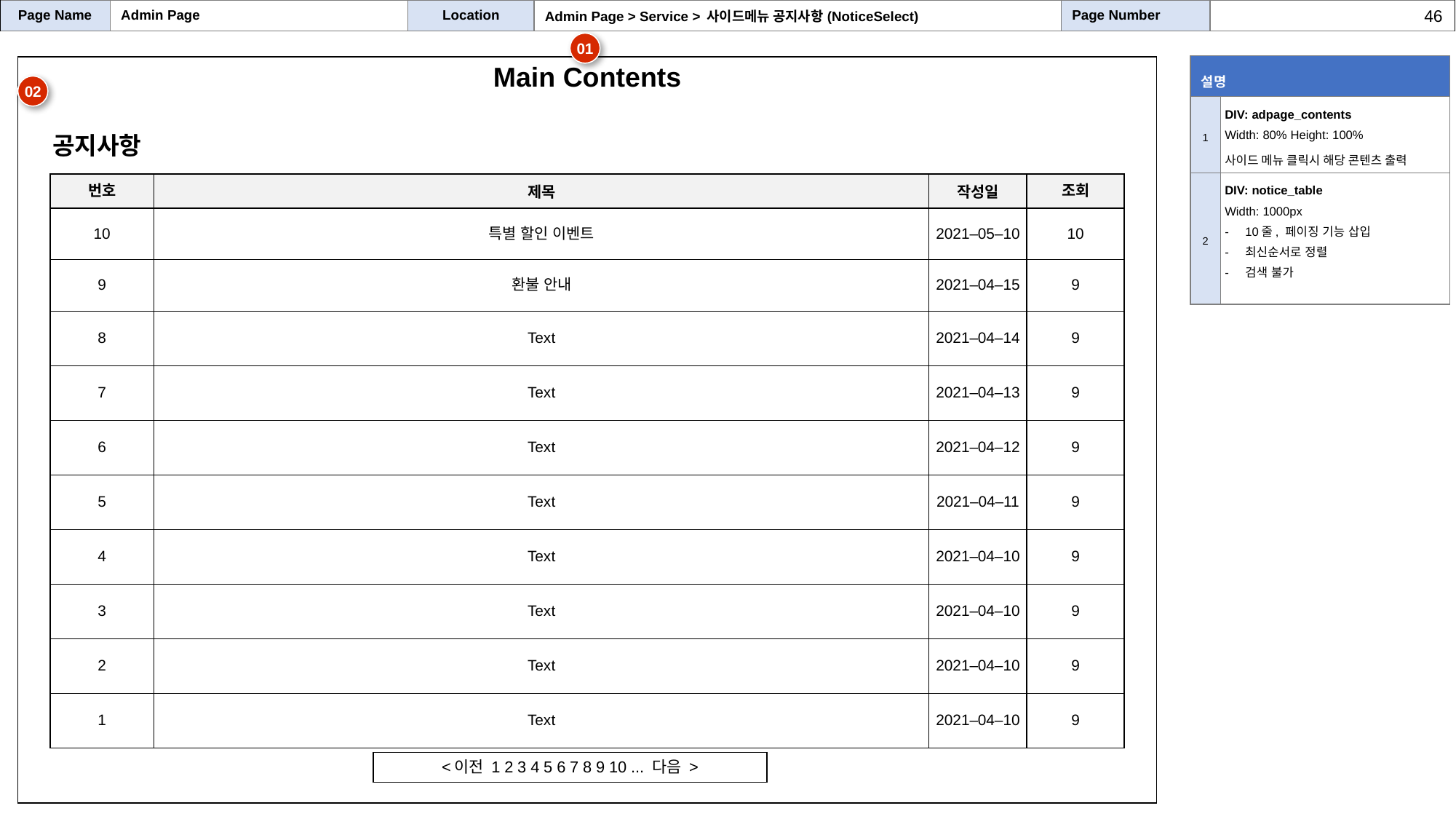

| Page Name | Admin Page | Location | Admin Page > Service > 사이드메뉴 공지사항(NoticeSelect) | Page Number |  |
| --- | --- | --- | --- | --- | --- |
46
01
| 설명 |  |
| --- | --- |
| 1 | DIV: adpage\_contents Width: 80% Height: 100% 사이드 메뉴 클릭시 해당 콘텐츠 출력 |
| 2 | DIV: notice\_table Width: 1000px 10줄, 페이징 기능 삽입 최신순서로 정렬 검색 불가 |
| Main Contents |
| --- |
02

공지사항

| 번호 | 제목 | 작성일 | 조회 |
| --- | --- | --- | --- |
| 10 | 특별 할인 이벤트 | 2021–05–10 | 10 |
| 9 | 환불 안내 | 2021–04–15 | 9 |
| 8 | Text | 2021–04–14 | 9 |
| 7 | Text | 2021–04–13 | 9 |
| 6 | Text | 2021–04–12 | 9 |
| 5 | Text | 2021–04–11 | 9 |
| 4 | Text | 2021–04–10 | 9 |
| 3 | Text | 2021–04–10 | 9 |
| 2 | Text | 2021–04–10 | 9 |
| 1 | Text | 2021–04–10 | 9 |
| <이전 1 2 3 4 5 6 7 8 9 10 ... 다음 > |
| --- |